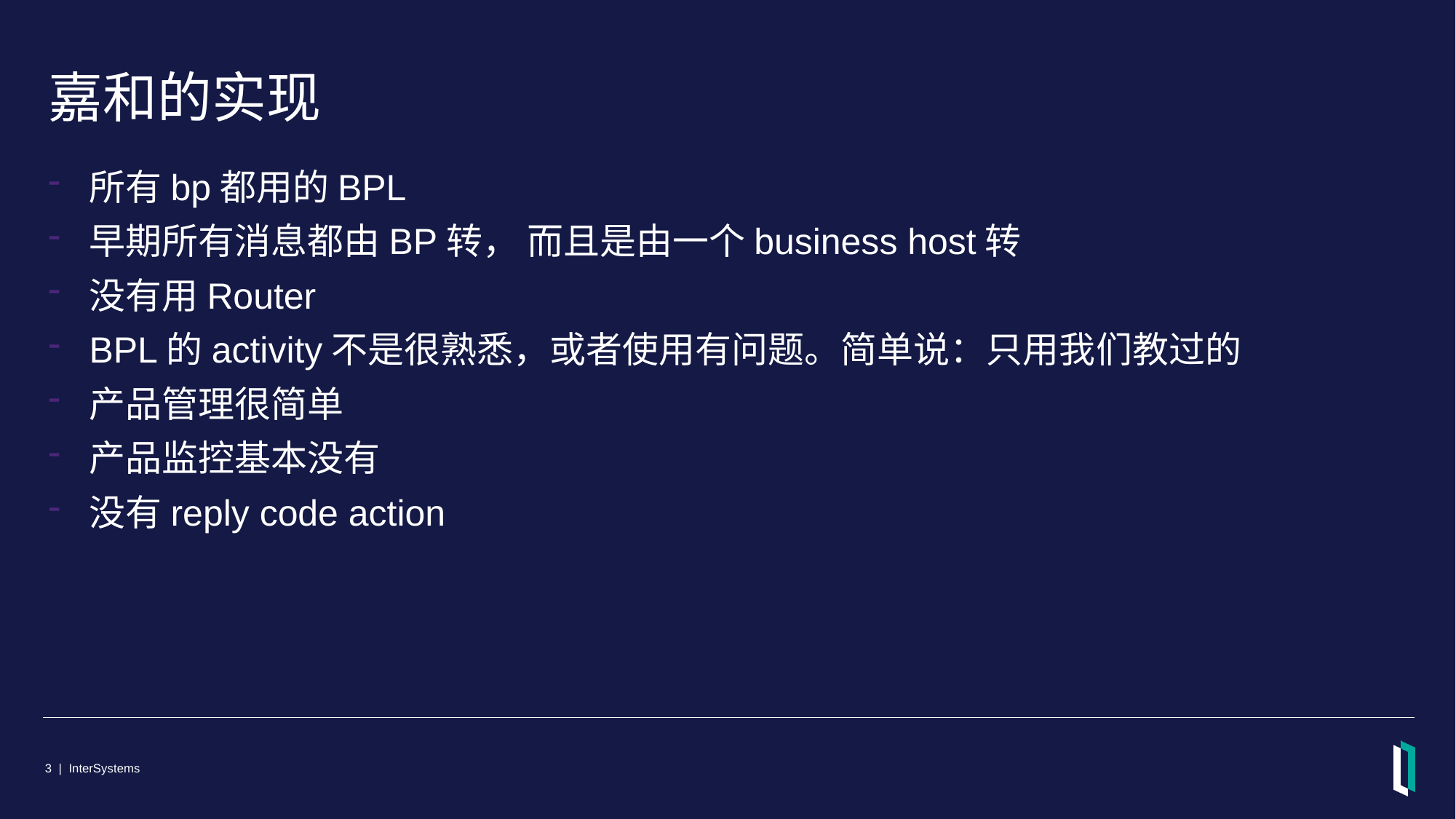

# 嘉和的实现
所有bp都用的BPL
早期所有消息都由BP转， 而且是由一个business host转
没有用Router
BPL的activity不是很熟悉，或者使用有问题。简单说：只用我们教过的
产品管理很简单
产品监控基本没有
没有reply code action